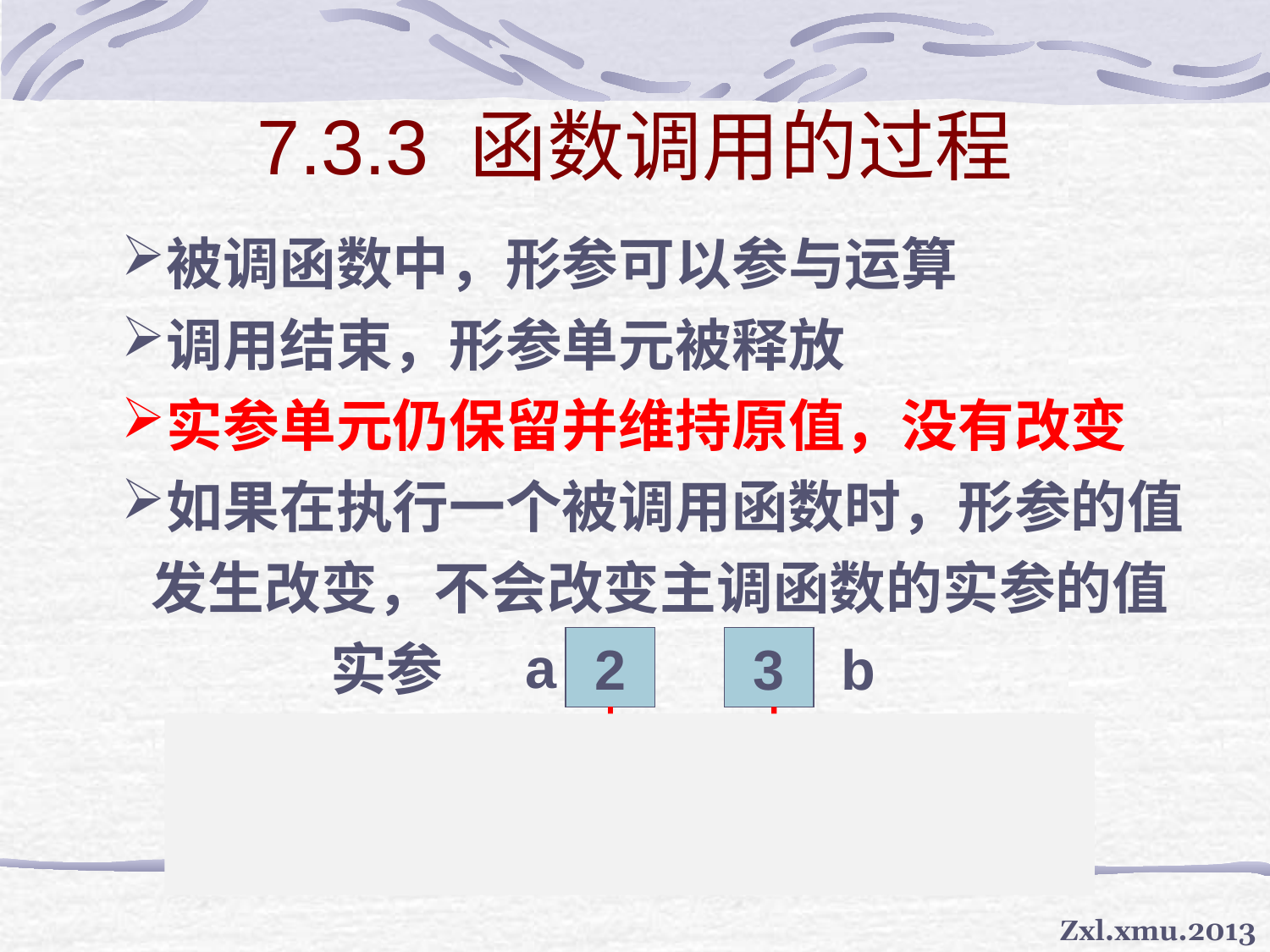

# 7.3.3 函数调用的过程
被调函数中，形参可以参与运算
调用结束，形参单元被释放
实参单元仍保留并维持原值，没有改变
如果在执行一个被调用函数时，形参的值发生改变，不会改变主调函数的实参的值
a
实参
2
3
b

形参
x

2

3
y
10
15